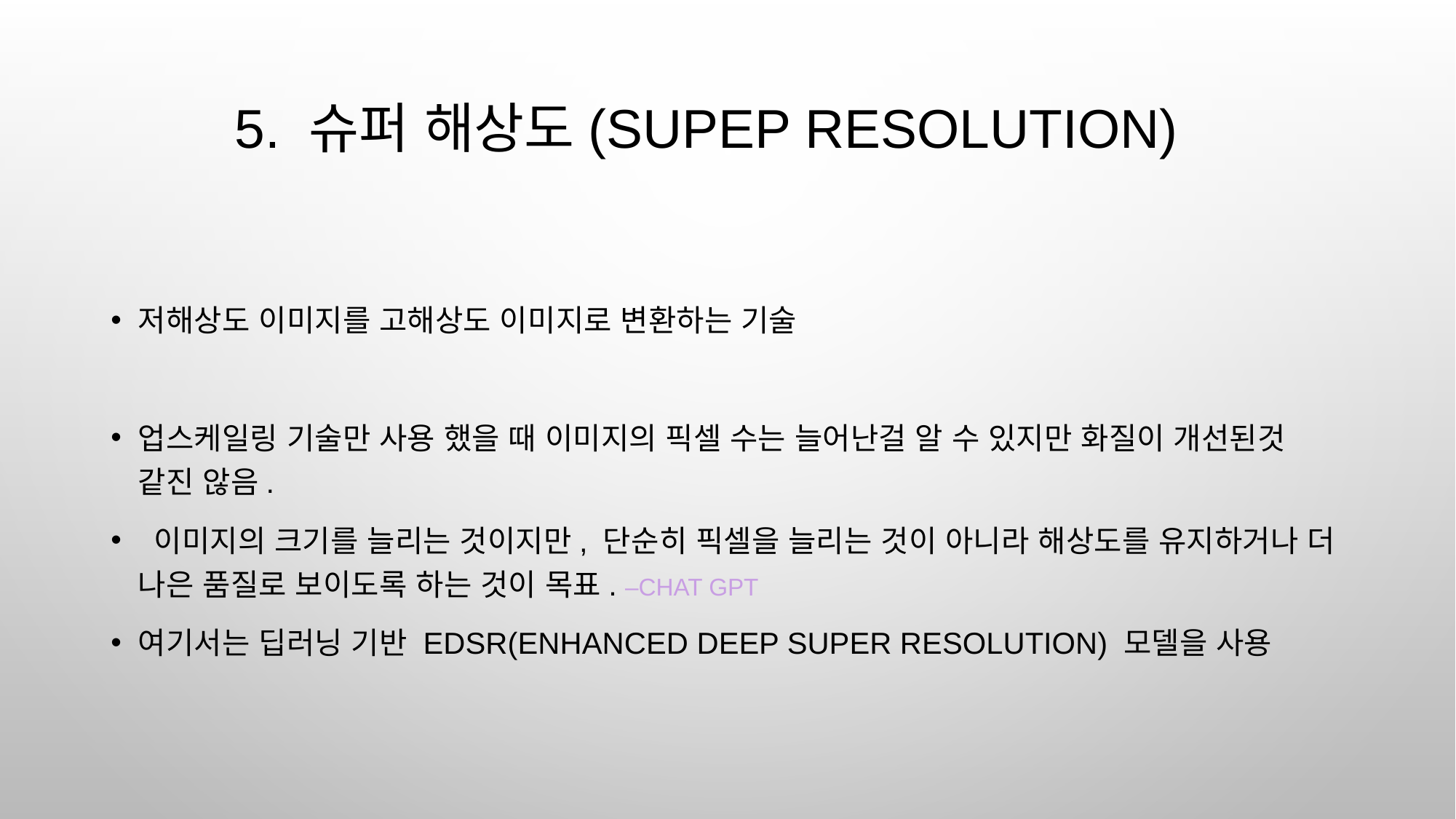

# 5. 슈퍼 해상도(supep resolution)

저해상도 이미지를 고해상도 이미지로 변환하는 기술

업스케일링 기술만 사용 했을 때 이미지의 픽셀 수는 늘어난걸 알 수 있지만 화질이 개선된것 같진 않음.
 이미지의 크기를 늘리는 것이지만, 단순히 픽셀을 늘리는 것이 아니라 해상도를 유지하거나 더 나은 품질로 보이도록 하는 것이 목표. –Chat gpt
여기서는 딥러닝 기반 EDSR(enhanced deep super resolution) 모델을 사용